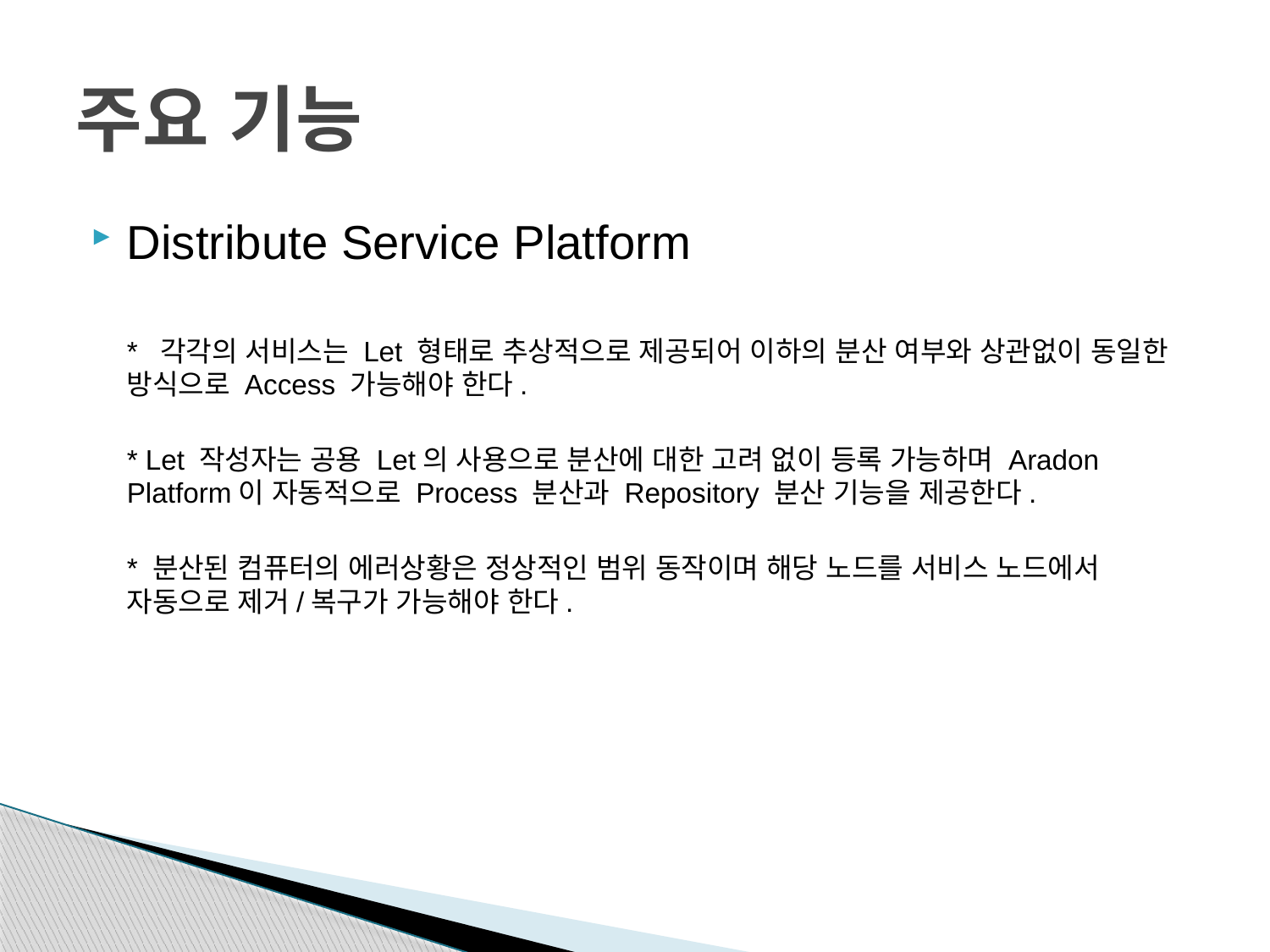

# 주요 기능
Distribute Service Platform
*  각각의 서비스는 Let 형태로 추상적으로 제공되어 이하의 분산 여부와 상관없이 동일한 방식으로 Access 가능해야 한다.
* Let 작성자는 공용 Let의 사용으로 분산에 대한 고려 없이 등록 가능하며 Aradon Platform이 자동적으로 Process 분산과 Repository 분산 기능을 제공한다.
* 분산된 컴퓨터의 에러상황은 정상적인 범위 동작이며 해당 노드를 서비스 노드에서 자동으로 제거/복구가 가능해야 한다.